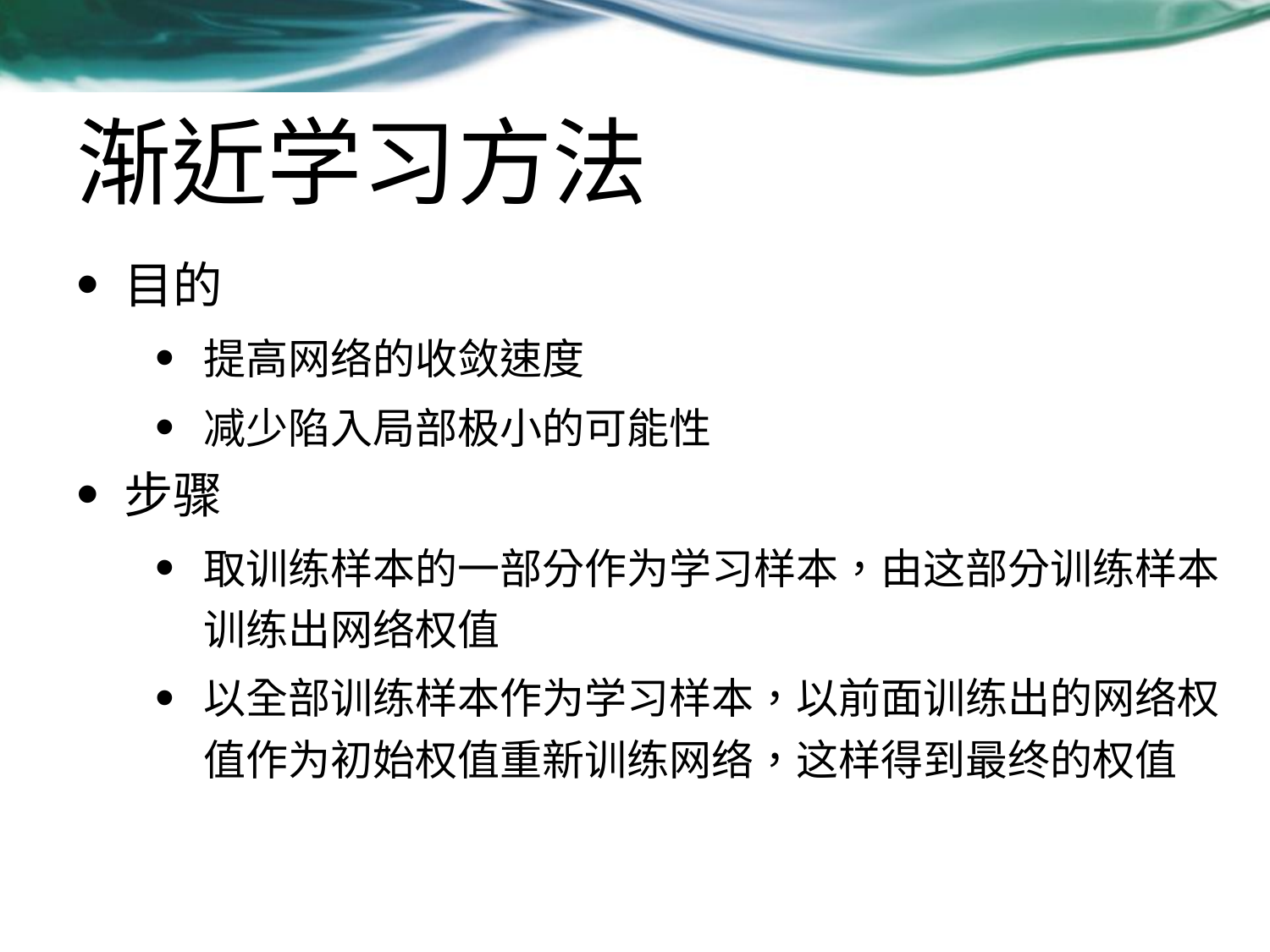

# 渐近学习方法
目的
提高网络的收敛速度
减少陷入局部极小的可能性
步骤
取训练样本的一部分作为学习样本，由这部分训练样本训练出网络权值
以全部训练样本作为学习样本，以前面训练出的网络权值作为初始权值重新训练网络，这样得到最终的权值